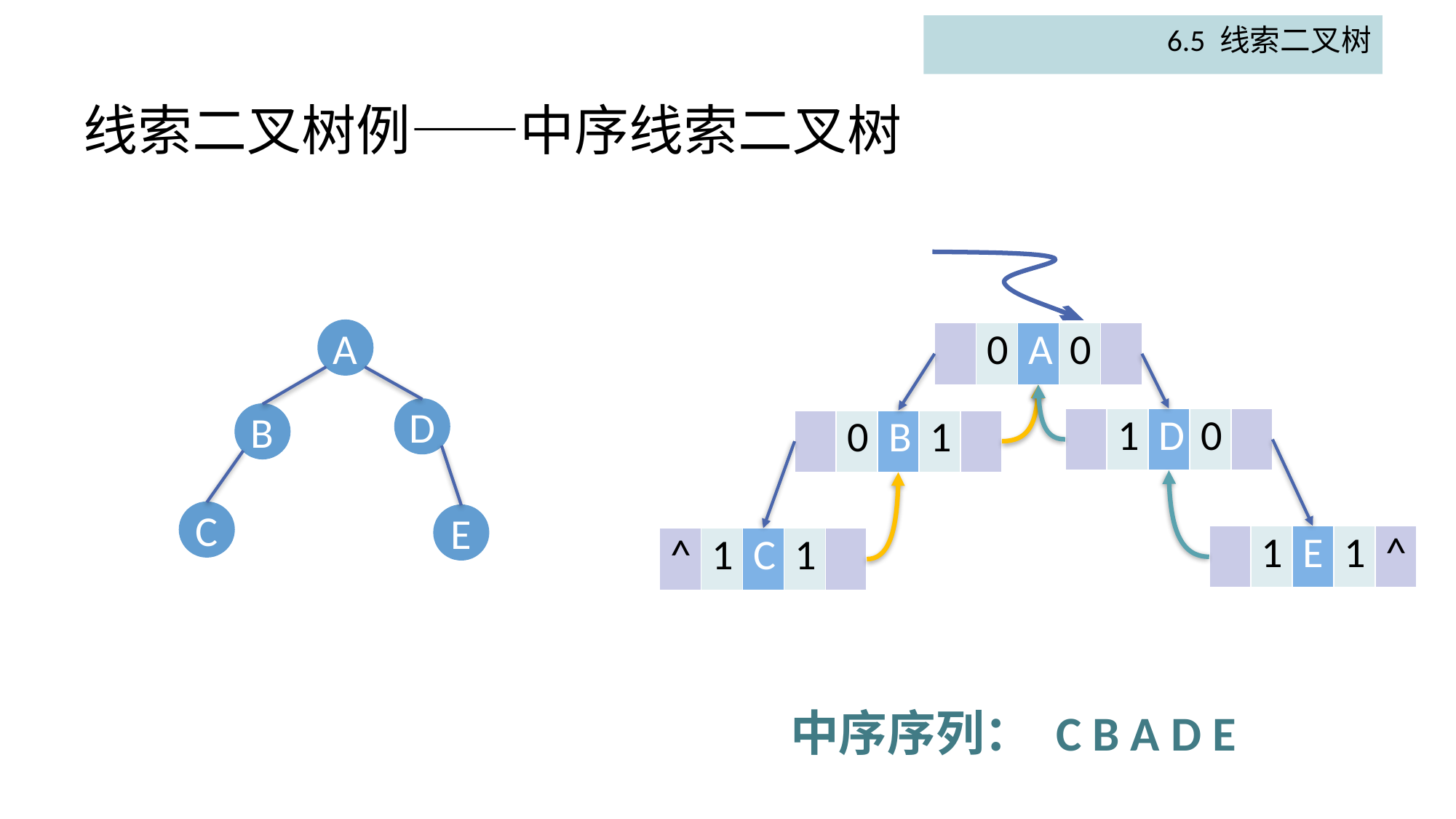

6.5 线索二叉树
# 线索二叉树例——中序线索二叉树

A
D
B
C
E
|  | 0 | A | 0 |  |
| --- | --- | --- | --- | --- |
|  | 1 | D | 0 |  |
| --- | --- | --- | --- | --- |
|  | 0 | B | 1 |  |
| --- | --- | --- | --- | --- |
|  | 1 | E | 1 | ^ |
| --- | --- | --- | --- | --- |
| ^ | 1 | C | 1 |  |
| --- | --- | --- | --- | --- |
中序序列： C B A D E